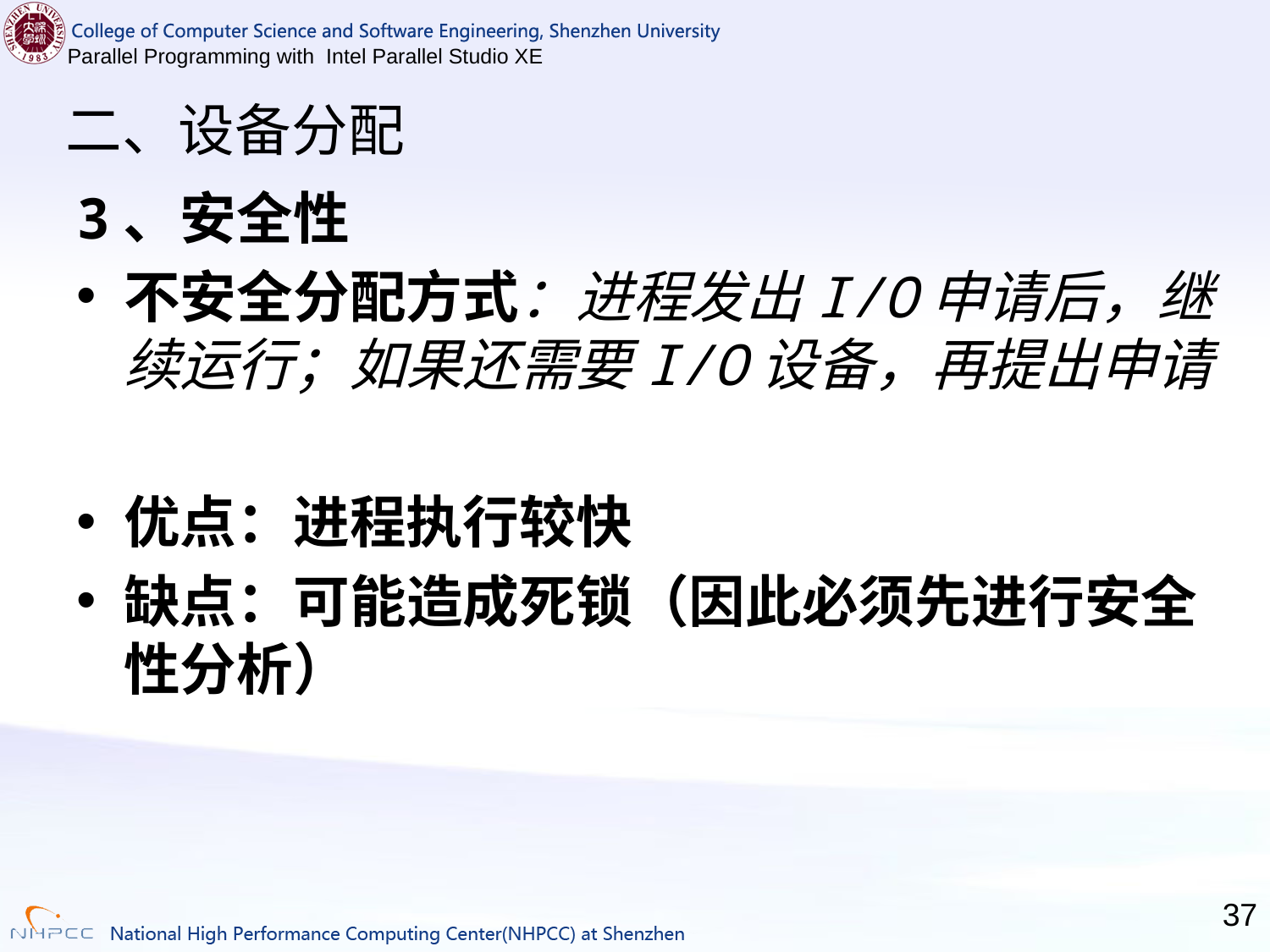

# 二、设备分配
3、安全性
不安全分配方式：进程发出I/O申请后，继续运行；如果还需要I/O设备，再提出申请

优点：进程执行较快
缺点：可能造成死锁（因此必须先进行安全性分析）
37